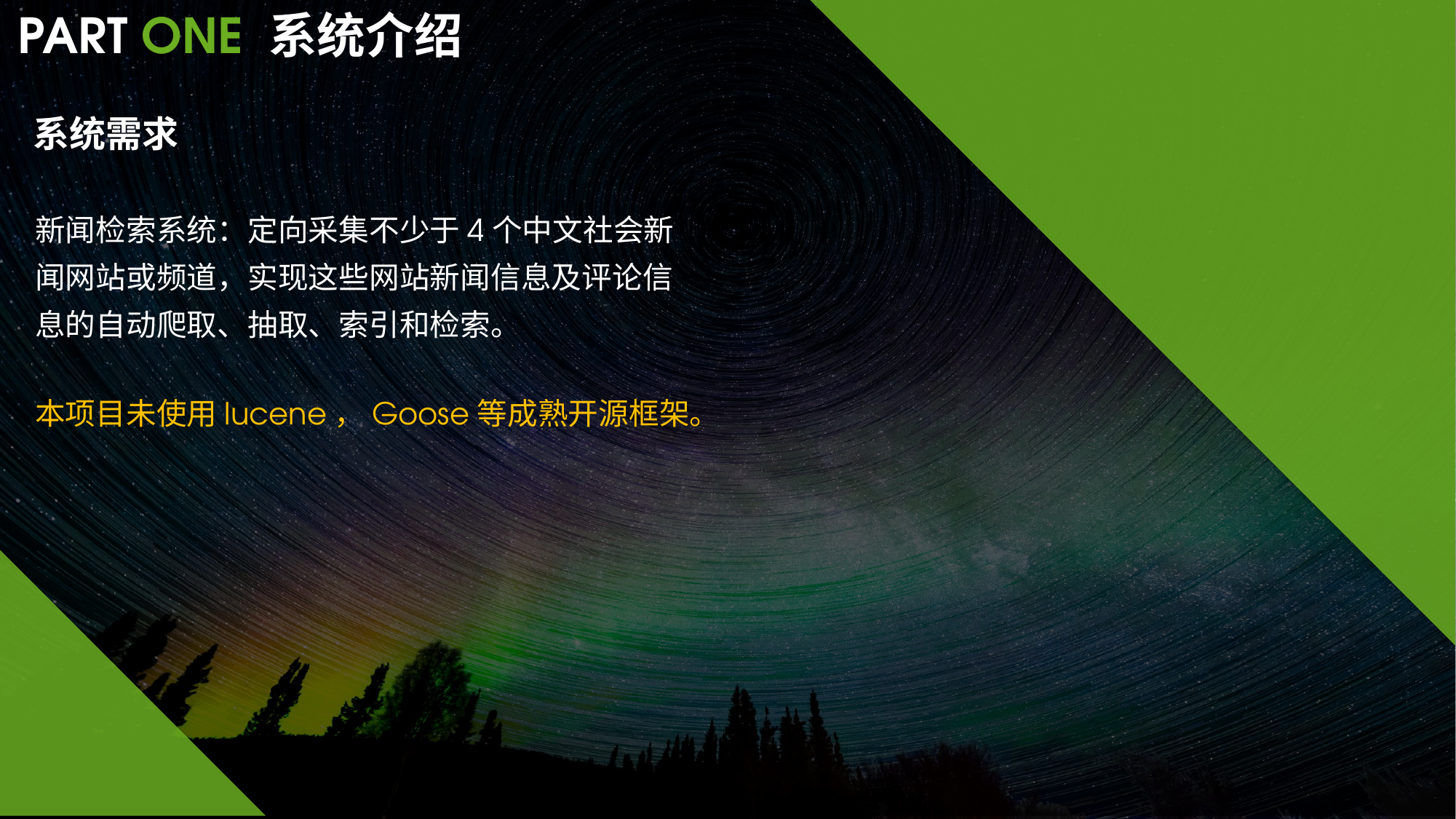

PART ONE 系统介绍

系统需求
新闻检索系统：定向采集不少于4个中文社会新闻网站或频道，实现这些网站新闻信息及评论信息的自动爬取、抽取、索引和检索。
本项目未使用lucene，Goose等成熟开源框架。